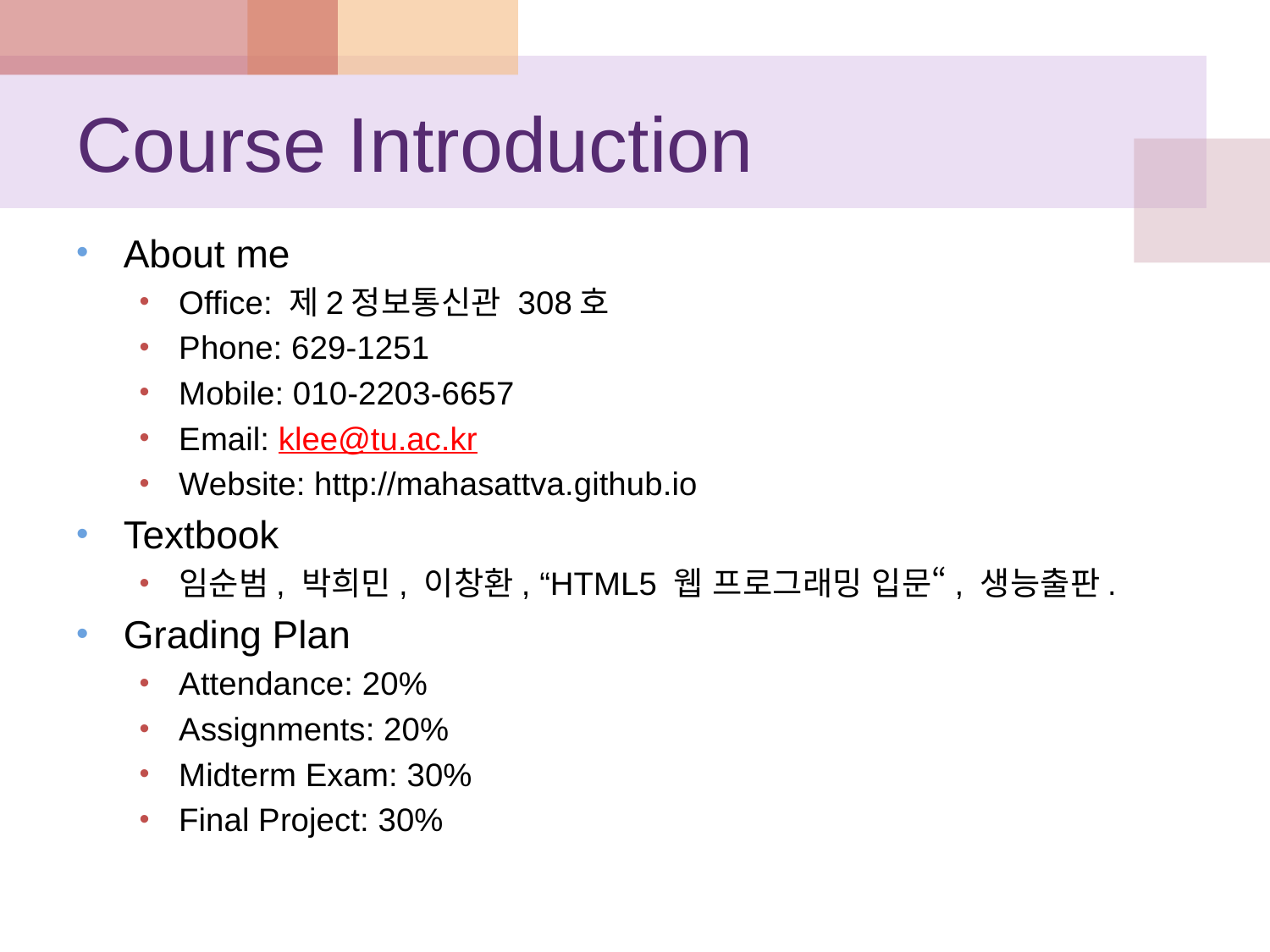

# Course Introduction
About me
Office: 제2정보통신관 308호
Phone: 629-1251
Mobile: 010-2203-6657
Email: klee@tu.ac.kr
Website: http://mahasattva.github.io
Textbook
임순범, 박희민, 이창환, “HTML5 웹 프로그래밍 입문“, 생능출판.
Grading Plan
Attendance: 20%
Assignments: 20%
Midterm Exam: 30%
Final Project: 30%